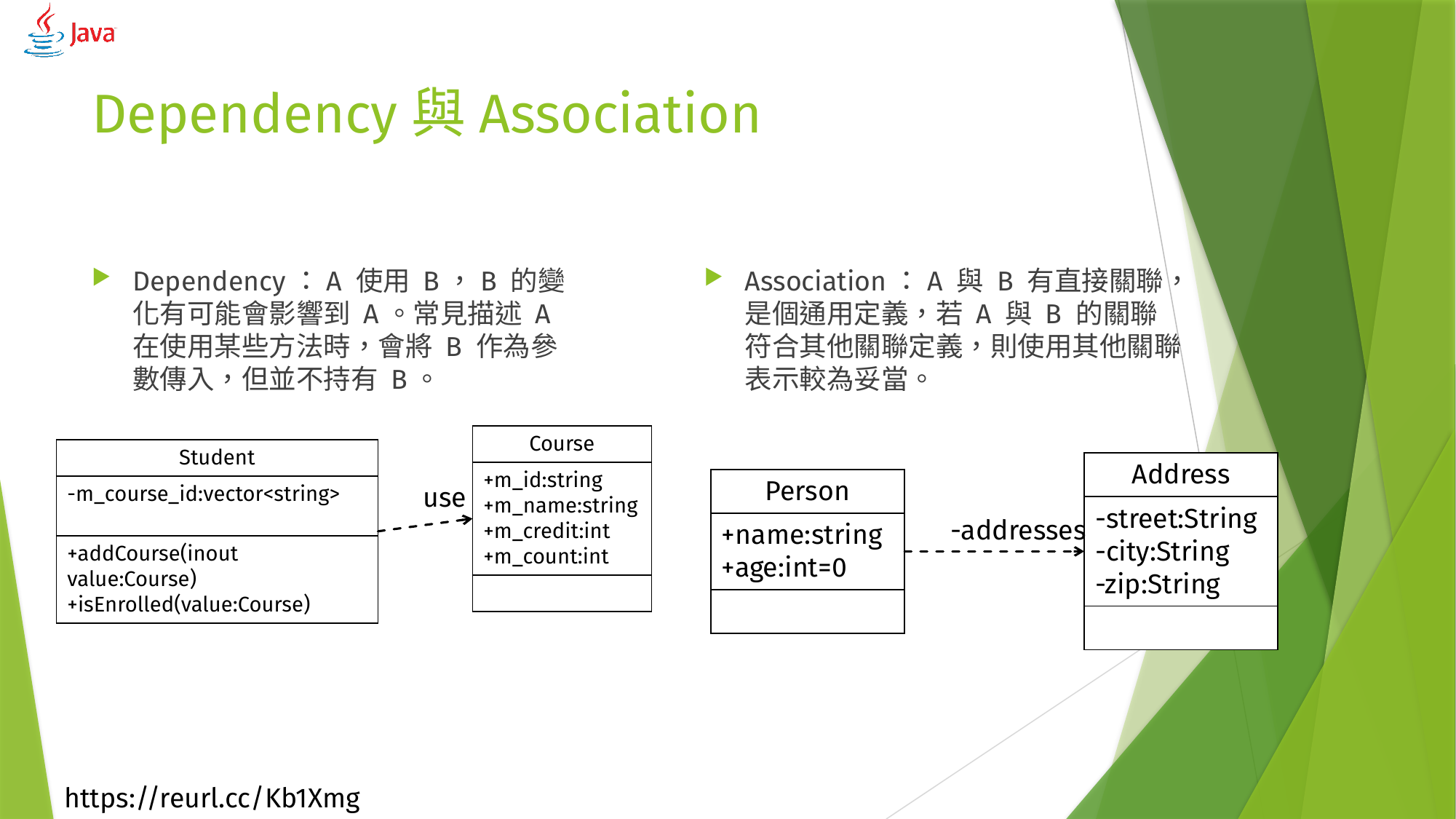

# Dependency與Association
Dependency：A 使用 B，B 的變化有可能會影響到 A。常見描述 A 在使用某些方法時，會將 B 作為參數傳入，但並不持有 B。
Association：A 與 B 有直接關聯，是個通用定義，若 A 與 B 的關聯符合其他關聯定義，則使用其他關聯表示較為妥當。
| Course |
| --- |
| +m\_id:string +m\_name:string +m\_credit:int +m\_count:int |
|  |
| Student |
| --- |
| -m\_course\_id:vector<string> |
| +addCourse(inout value:Course) +isEnrolled(value:Course) |
| Address |
| --- |
| -street:String -city:String -zip:String |
|  |
| Person |
| --- |
| +name:string +age:int=0 |
|  |
use
-addresses